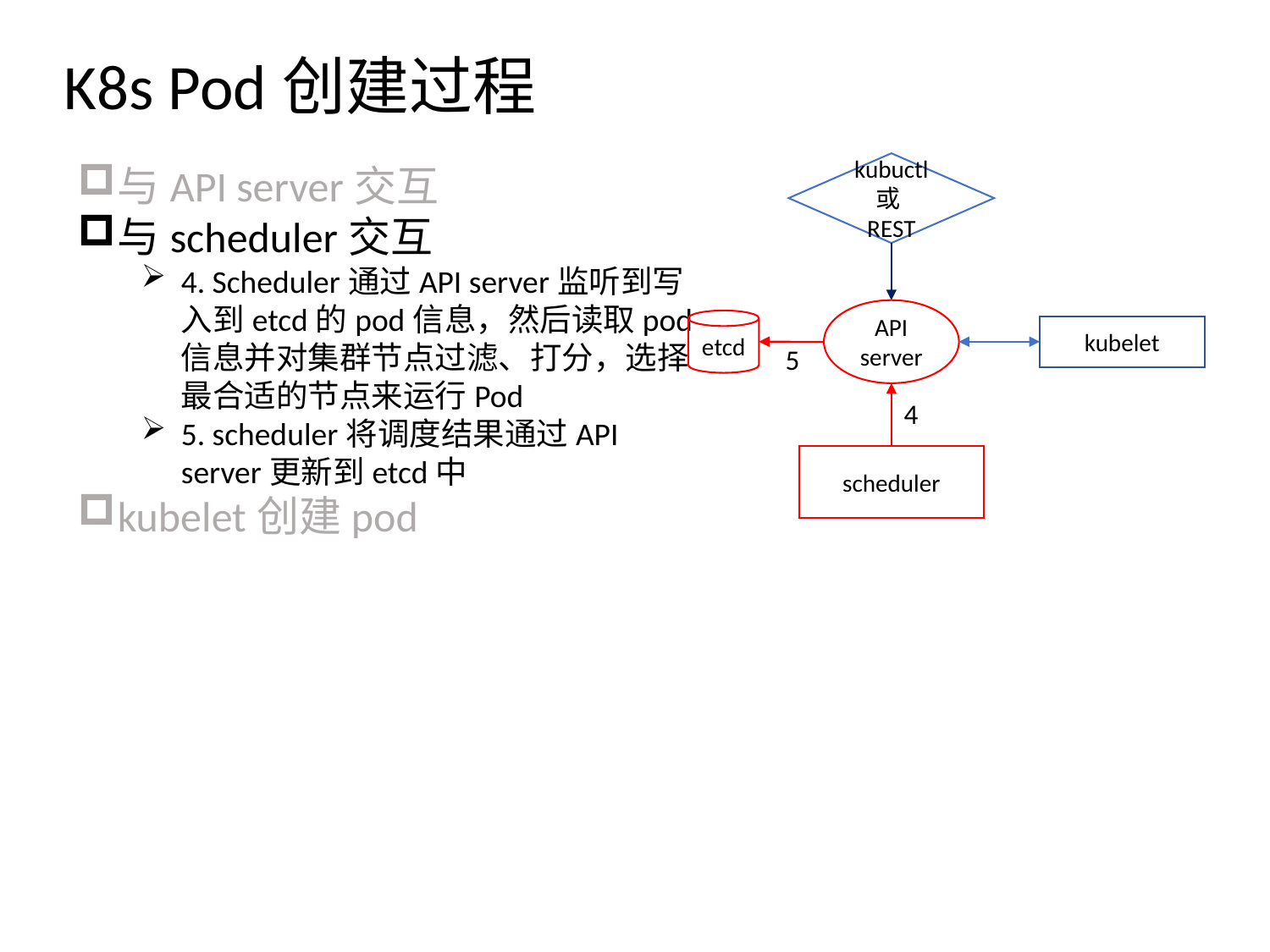

K8s Pod创建过程
与API server交互
与scheduler交互
4. Scheduler通过API server监听到写入到etcd的pod信息，然后读取pod信息并对集群节点过滤、打分，选择最合适的节点来运行Pod
5. scheduler将调度结果通过API server更新到etcd中
kubelet创建pod

kubuctl
或REST
API
server
etcd
kubelet
5
4
scheduler